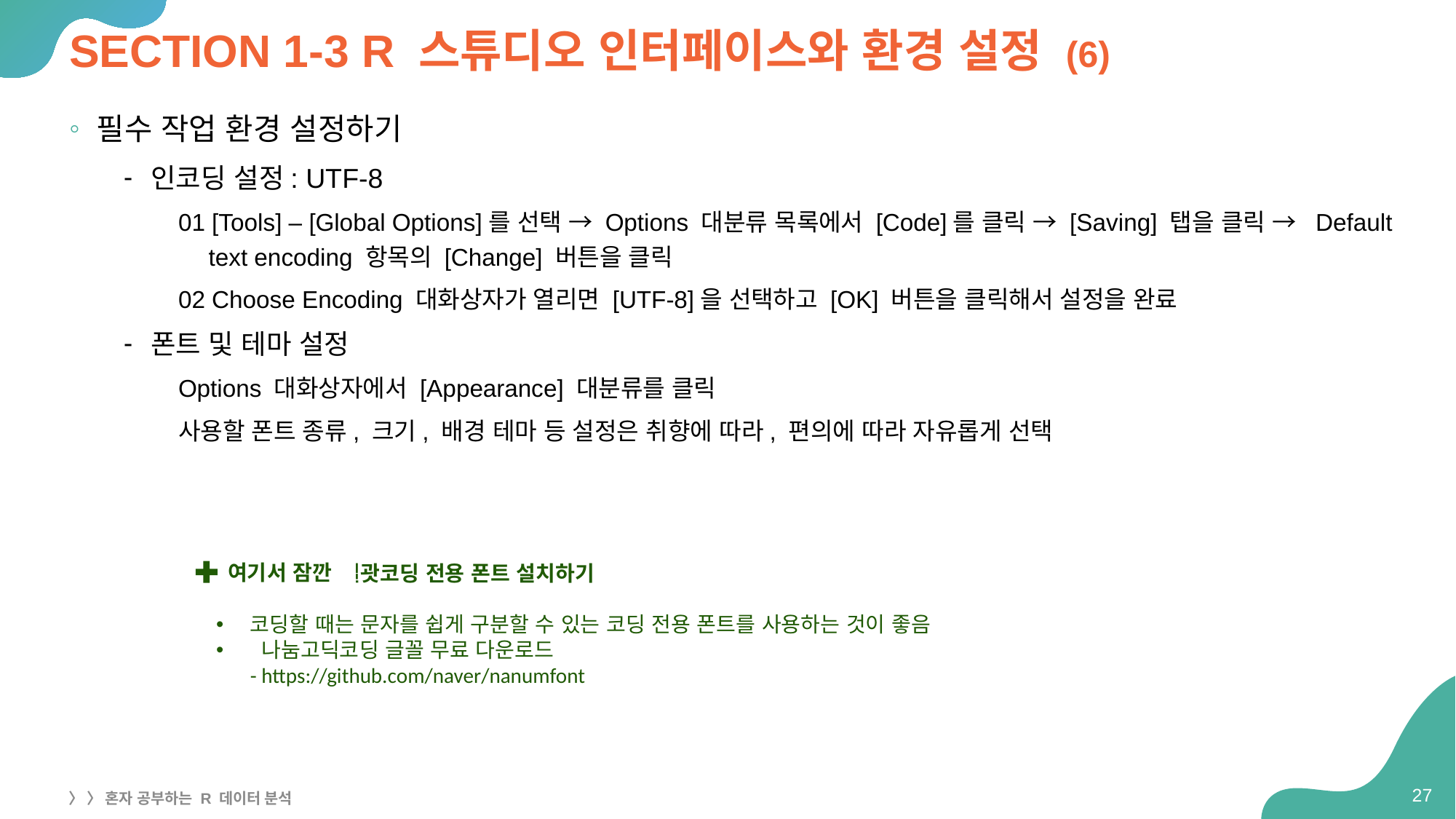

# SECTION 1-3 R 스튜디오 인터페이스와 환경 설정 (6)
필수 작업 환경 설정하기
인코딩 설정: UTF-8
01 [Tools] – [Global Options]를 선택 → Options 대분류 목록에서 [Code]를 클릭 → [Saving] 탭을 클릭 →  Default text encoding 항목의 [Change] 버튼을 클릭
02 Choose Encoding 대화상자가 열리면 [UTF-8]을 선택하고 [OK] 버튼을 클릭해서 설정을 완료
폰트 및 테마 설정
Options 대화상자에서 [Appearance] 대분류를 클릭
사용할 폰트 종류, 크기, 배경 테마 등 설정은 취향에 따라, 편의에 따라 자유롭게 선택
                    결괏코딩 전용 폰트 설치하기

코딩할 때는 문자를 쉽게 구분할 수 있는 코딩 전용 폰트를 사용하는 것이 좋음
 나눔고딕코딩 글꼴 무료 다운로드
- https://github.com/naver/nanumfont
여기서 잠깐

27
〉 〉 혼자 공부하는 R 데이터 분석